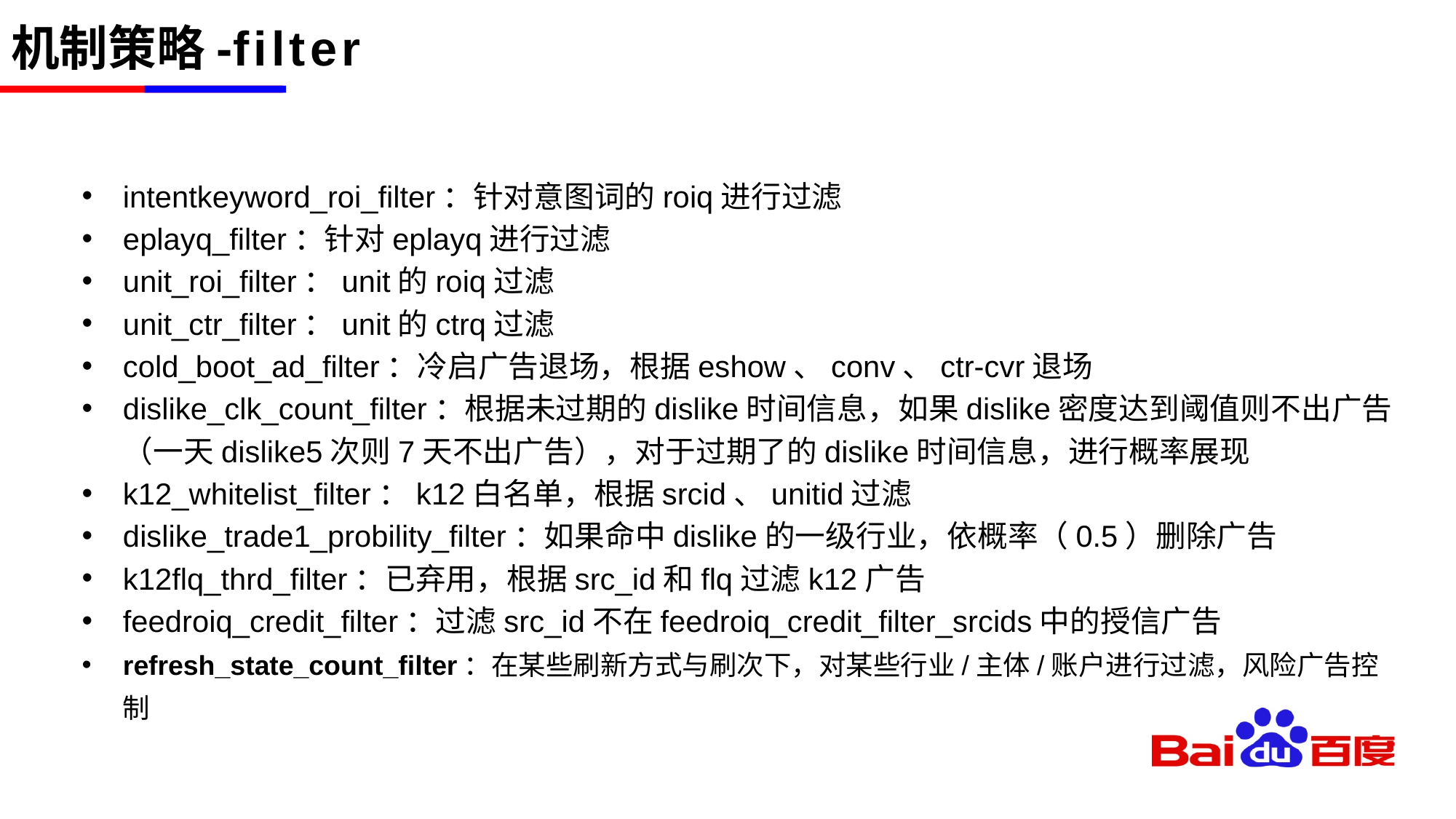

# 机制策略-filter

intentkeyword_roi_filter：针对意图词的roiq进行过滤
eplayq_filter：针对eplayq进行过滤
unit_roi_filter：unit的roiq过滤
unit_ctr_filter：unit的ctrq过滤
cold_boot_ad_filter：冷启广告退场，根据eshow、conv、ctr-cvr退场
dislike_clk_count_filter：根据未过期的dislike时间信息，如果dislike密度达到阈值则不出广告（一天dislike5次则7天不出广告），对于过期了的dislike时间信息，进行概率展现
k12_whitelist_filter：k12白名单，根据srcid、unitid过滤
dislike_trade1_probility_filter：如果命中dislike的一级行业，依概率（0.5）删除广告
k12flq_thrd_filter：已弃用，根据src_id和flq过滤k12广告
feedroiq_credit_filter：过滤src_id不在feedroiq_credit_filter_srcids中的授信广告
refresh_state_count_filter：在某些刷新方式与刷次下，对某些行业/主体/账户进行过滤，风险广告控制